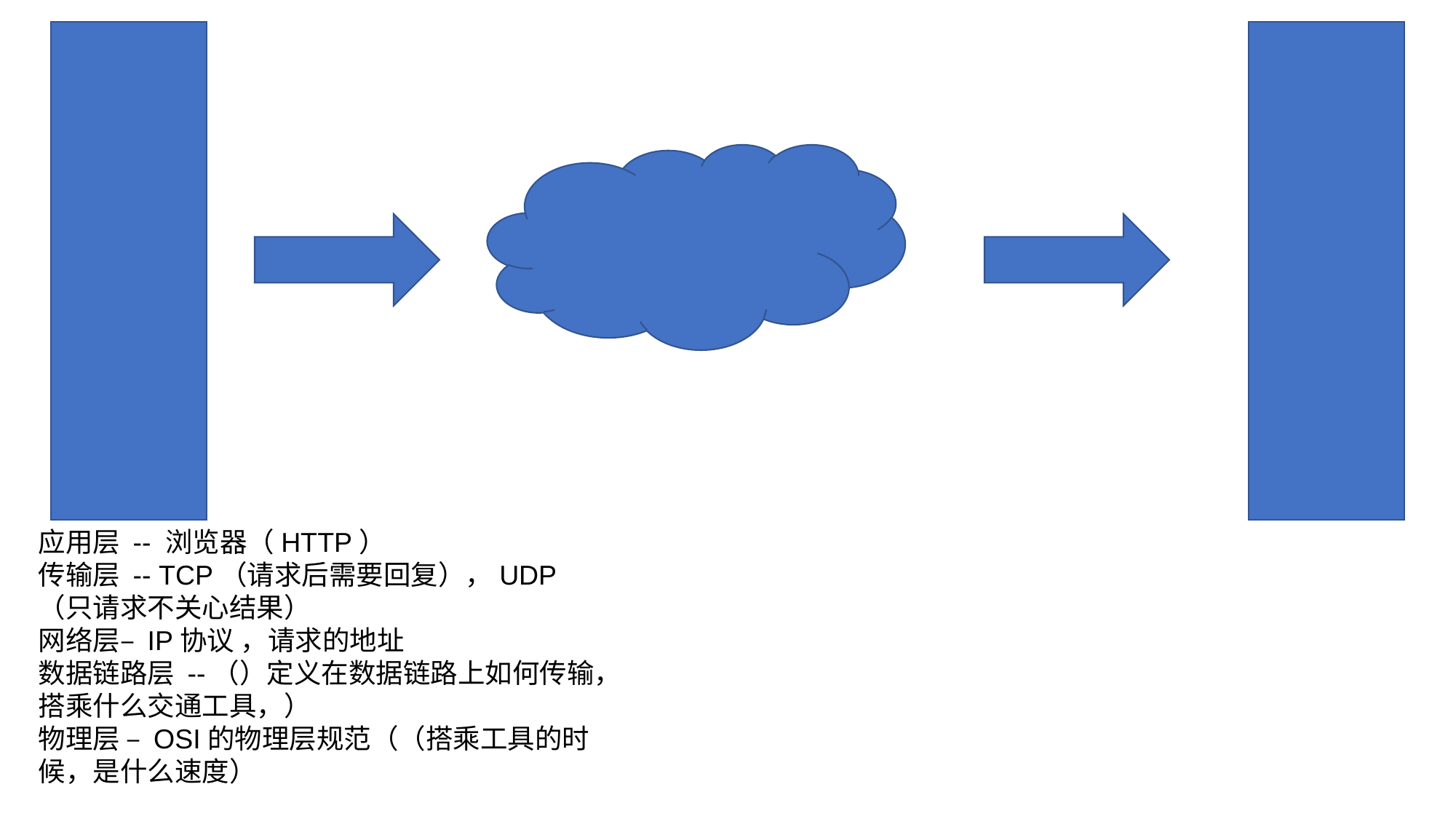

应用层 -- 浏览器（HTTP）
传输层 -- TCP（请求后需要回复），UDP（只请求不关心结果）
网络层– IP协议 ，请求的地址
数据链路层 --（）定义在数据链路上如何传输，搭乘什么交通工具，）
物理层 – OSI的物理层规范（（搭乘工具的时候，是什么速度）